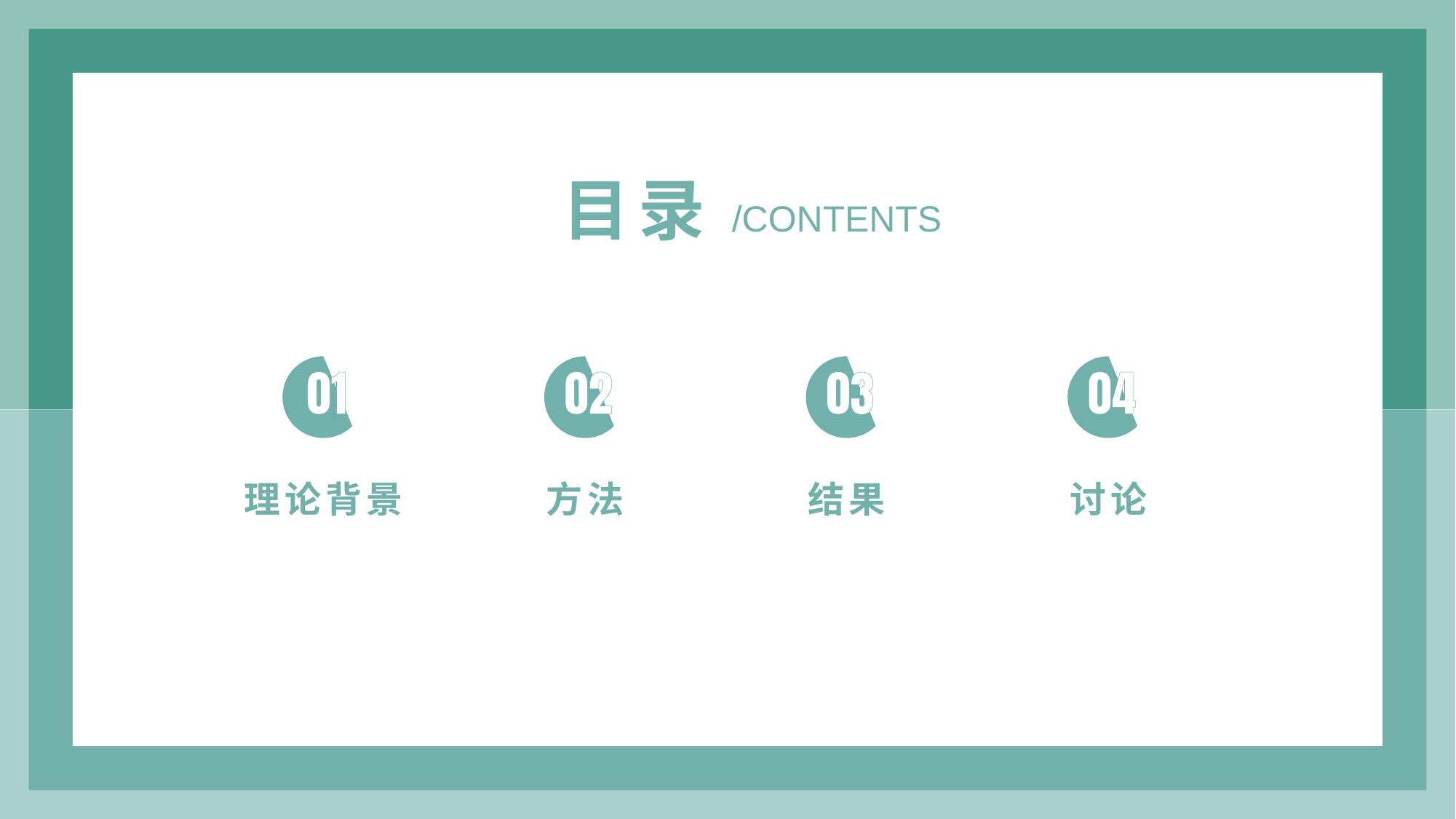

目录
/CONTENTS

01
理论背景

02
方法

03
结果

04
讨论